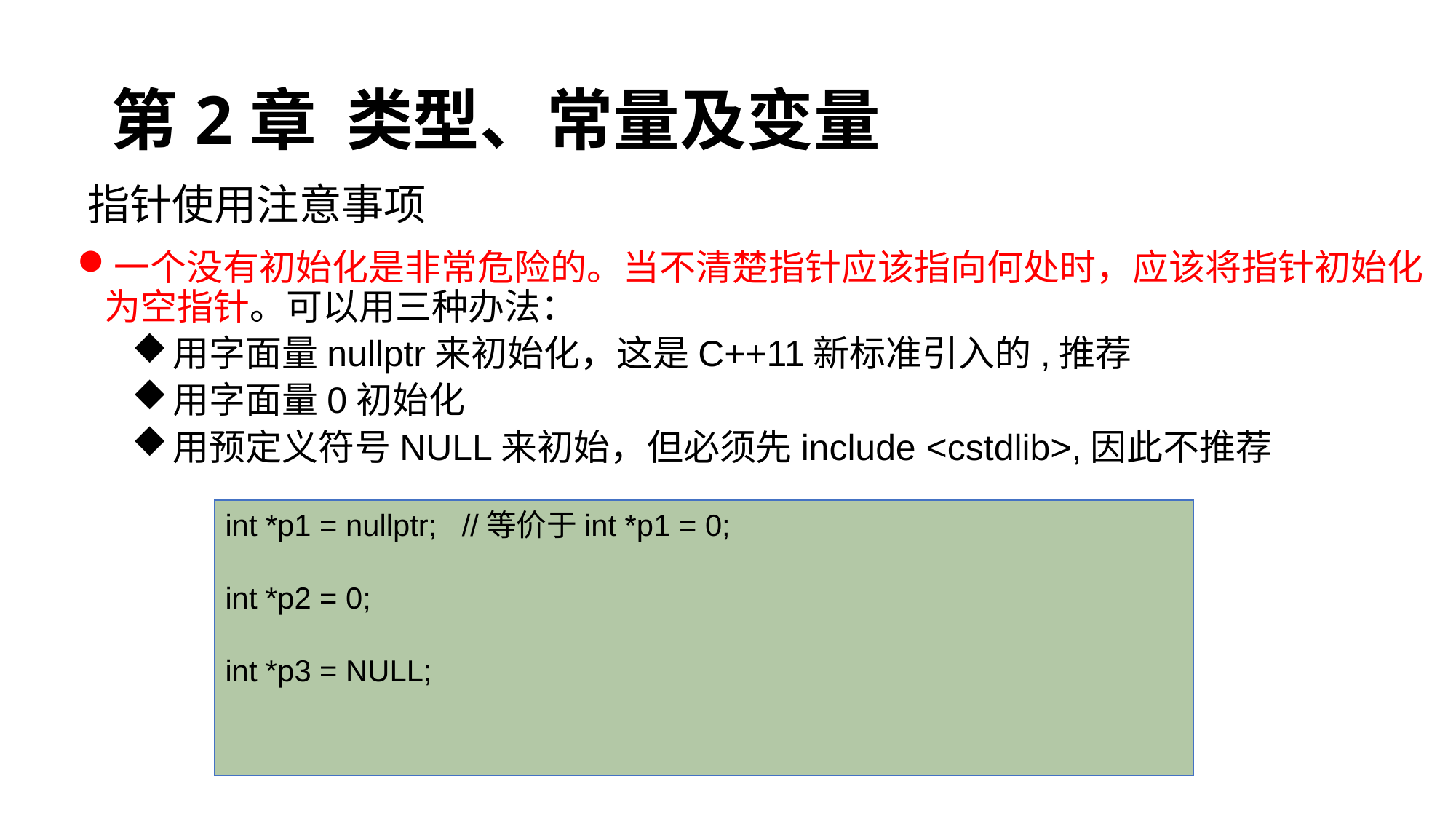

# 第2章  类型、常量及变量
指针使用注意事项
一个没有初始化是非常危险的。当不清楚指针应该指向何处时，应该将指针初始化为空指针。可以用三种办法：
用字面量nullptr来初始化，这是C++11新标准引入的,推荐
用字面量0初始化
用预定义符号NULL来初始，但必须先include <cstdlib>,因此不推荐
int *p1 = nullptr;   //等价于int *p1 = 0;

int *p2 = 0;

int *p3 = NULL;